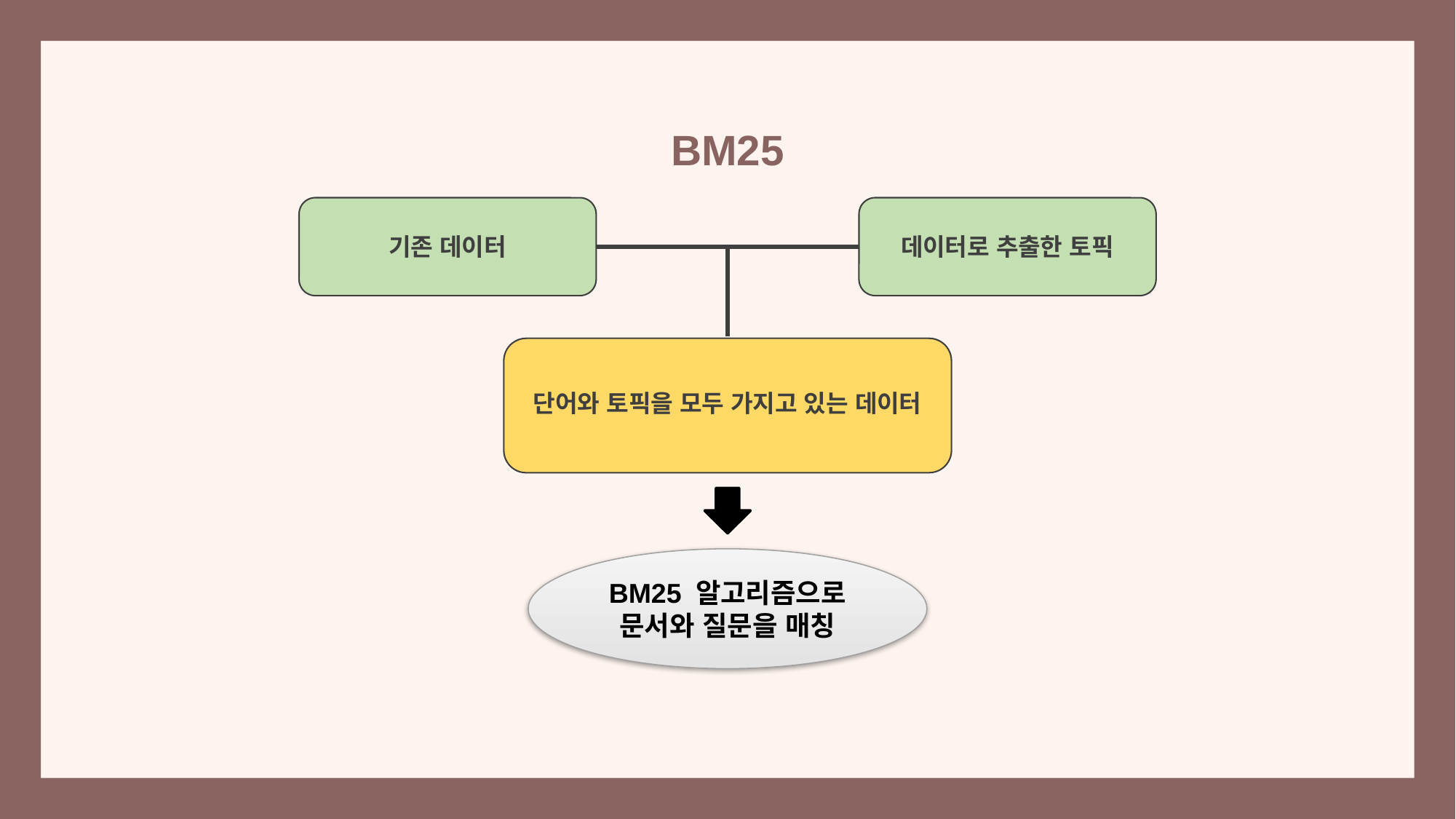

BM25

데이터로 추출한 토픽
기존 데이터

단어와 토픽을 모두 가지고 있는 데이터

BM25 알고리즘으로
문서와 질문을 매칭